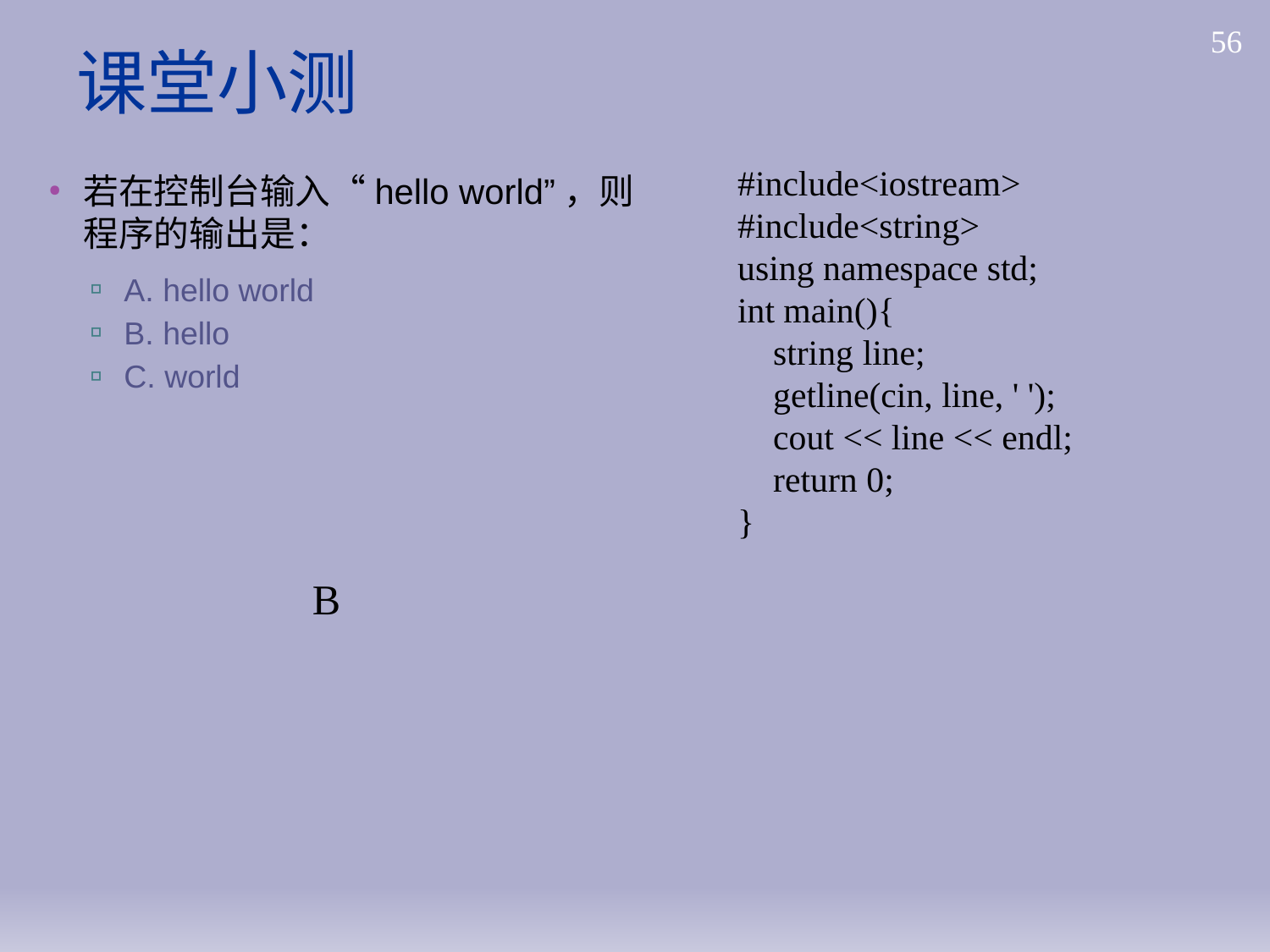

# 课堂小测
56
#include<iostream>
#include<string>
using namespace std;
int main(){
    string line;
    getline(cin, line, ' ');
    cout << line << endl;
    return 0;
}
若在控制台输入“hello world”，则程序的输出是：
A. hello world
B. hello
C. world
B